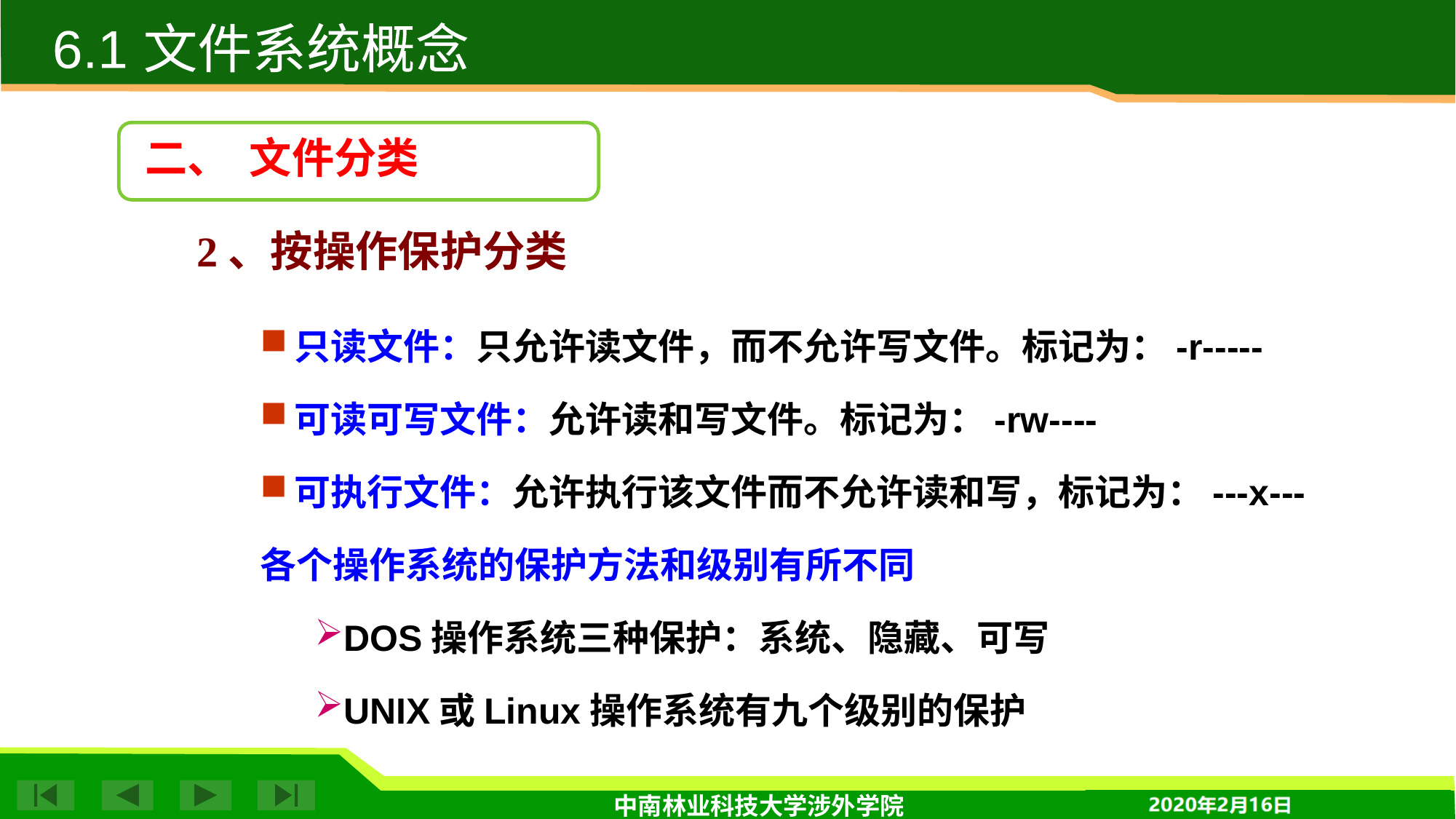

6.1 文件系统概念

二、  文件分类
2、按操作保护分类
只读文件：只允许读文件，而不允许写文件。标记为：-r-----
可读可写文件：允许读和写文件。标记为：-rw----
可执行文件：允许执行该文件而不允许读和写，标记为：---x---
各个操作系统的保护方法和级别有所不同
DOS操作系统三种保护：系统、隐藏、可写
UNIX或Linux操作系统有九个级别的保护